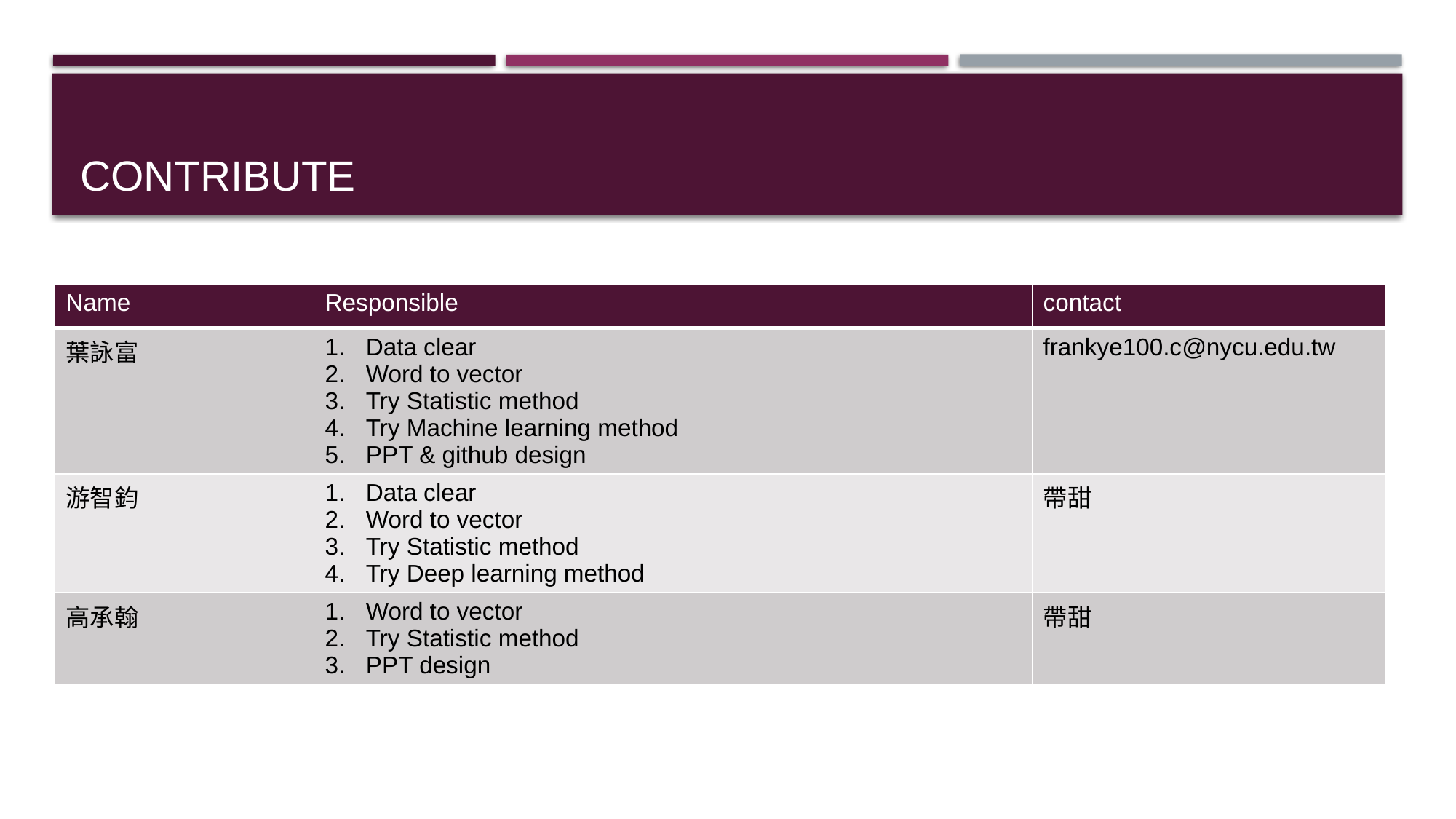

# contribute

| Name | Responsible | contact |
| --- | --- | --- |
| 葉詠富 | Data clear Word to vector Try Statistic method Try Machine learning method PPT & github design | frankye100.c@nycu.edu.tw |
| 游智鈞 | Data clear Word to vector Try Statistic method Try Deep learning method | 帶甜 |
| 高承翰 | Word to vector Try Statistic method PPT design | 帶甜 |